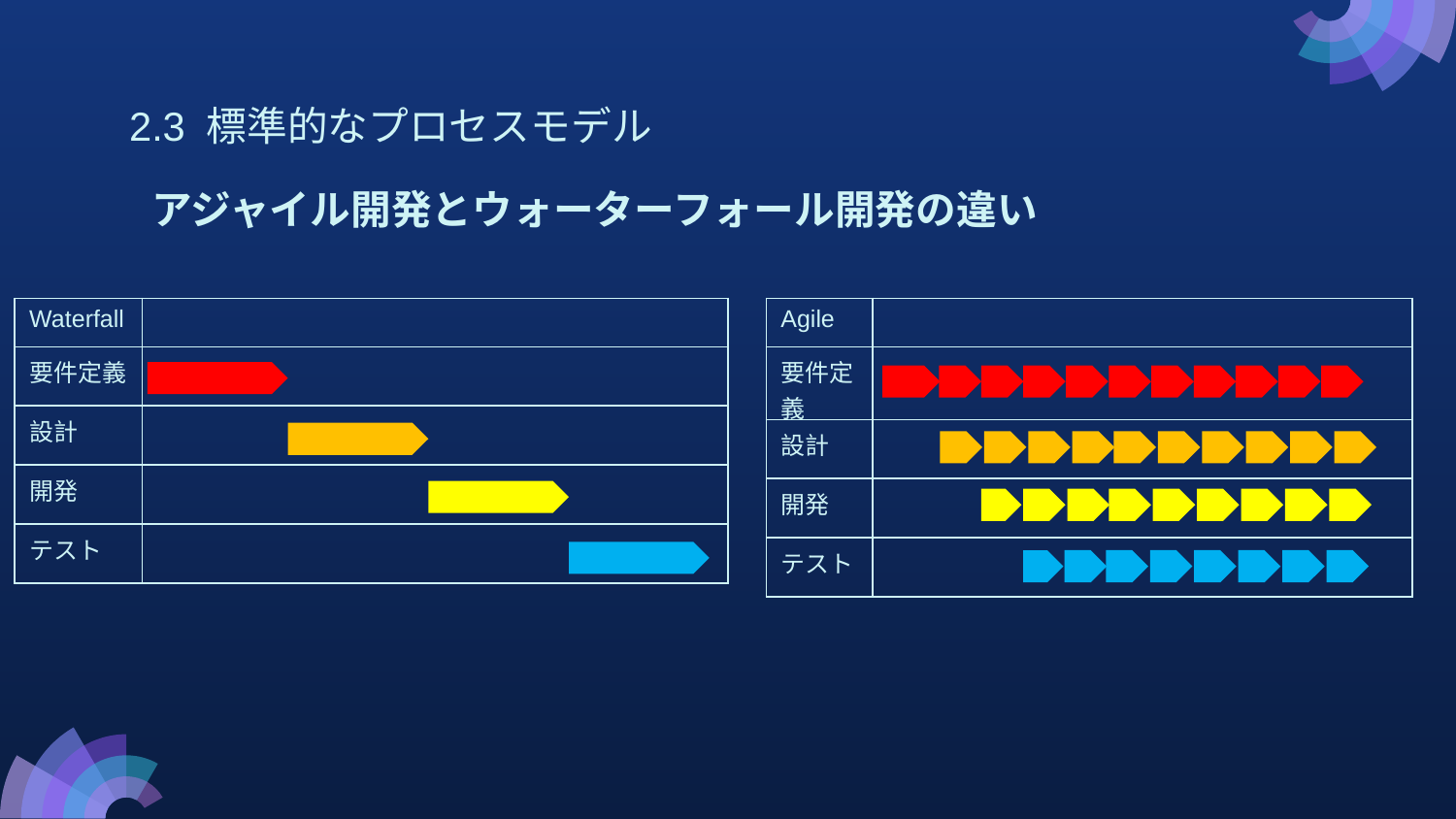

# 2.3 標準的なプロセスモデル
アジャイル開発とウォーターフォール開発の違い
| Waterfall |  |
| --- | --- |
| 要件定義 |  |
| 設計 |  |
| 開発 |  |
| テスト |  |
| Agile |  |
| --- | --- |
| 要件定義 |  |
| 設計 |  |
| 開発 |  |
| テスト |  |